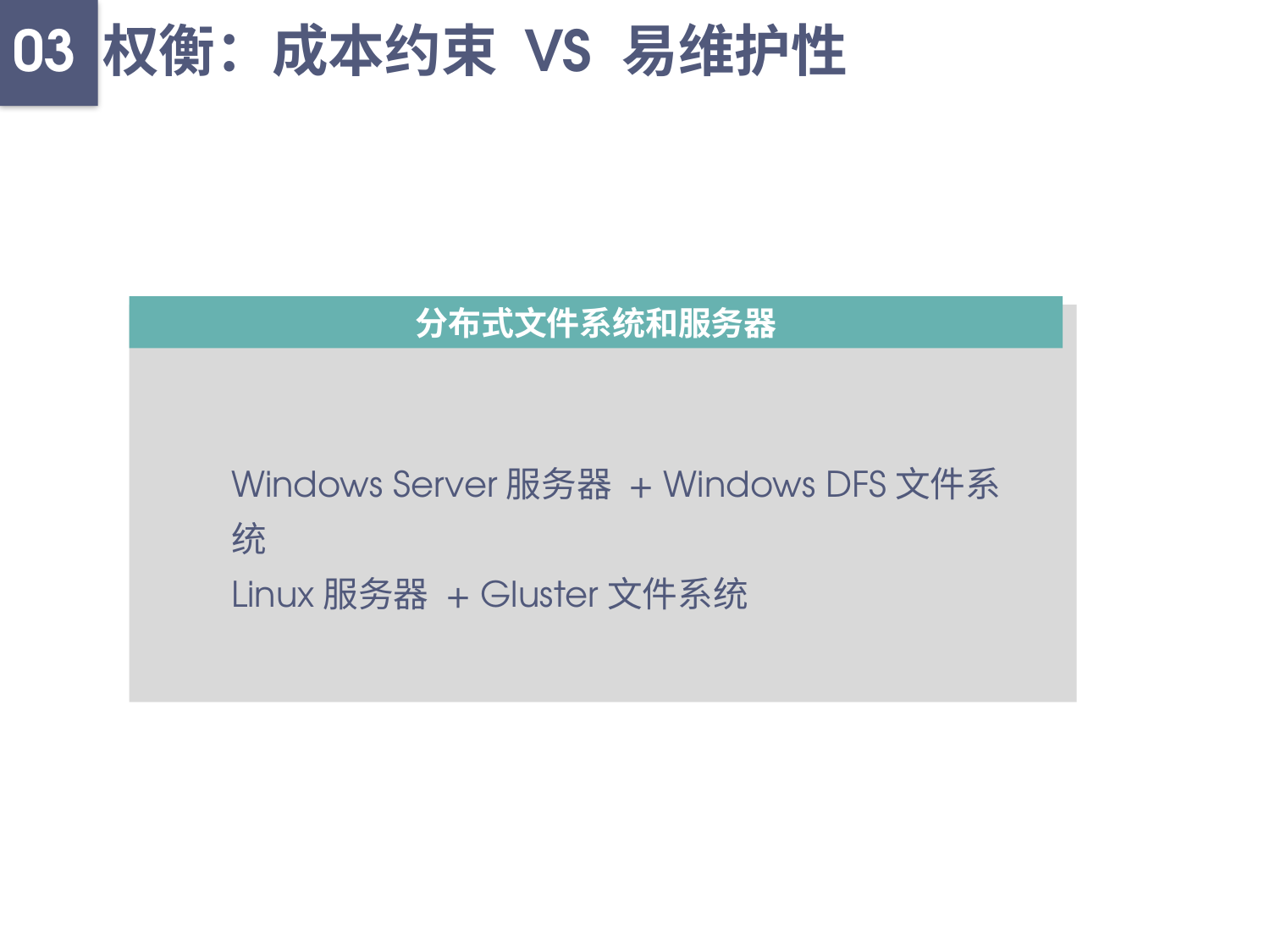

03
权衡：成本约束 VS 易维护性
分布式文件系统和服务器

Windows Server服务器 + Windows DFS文件系统
Linux服务器 + Gluster文件系统